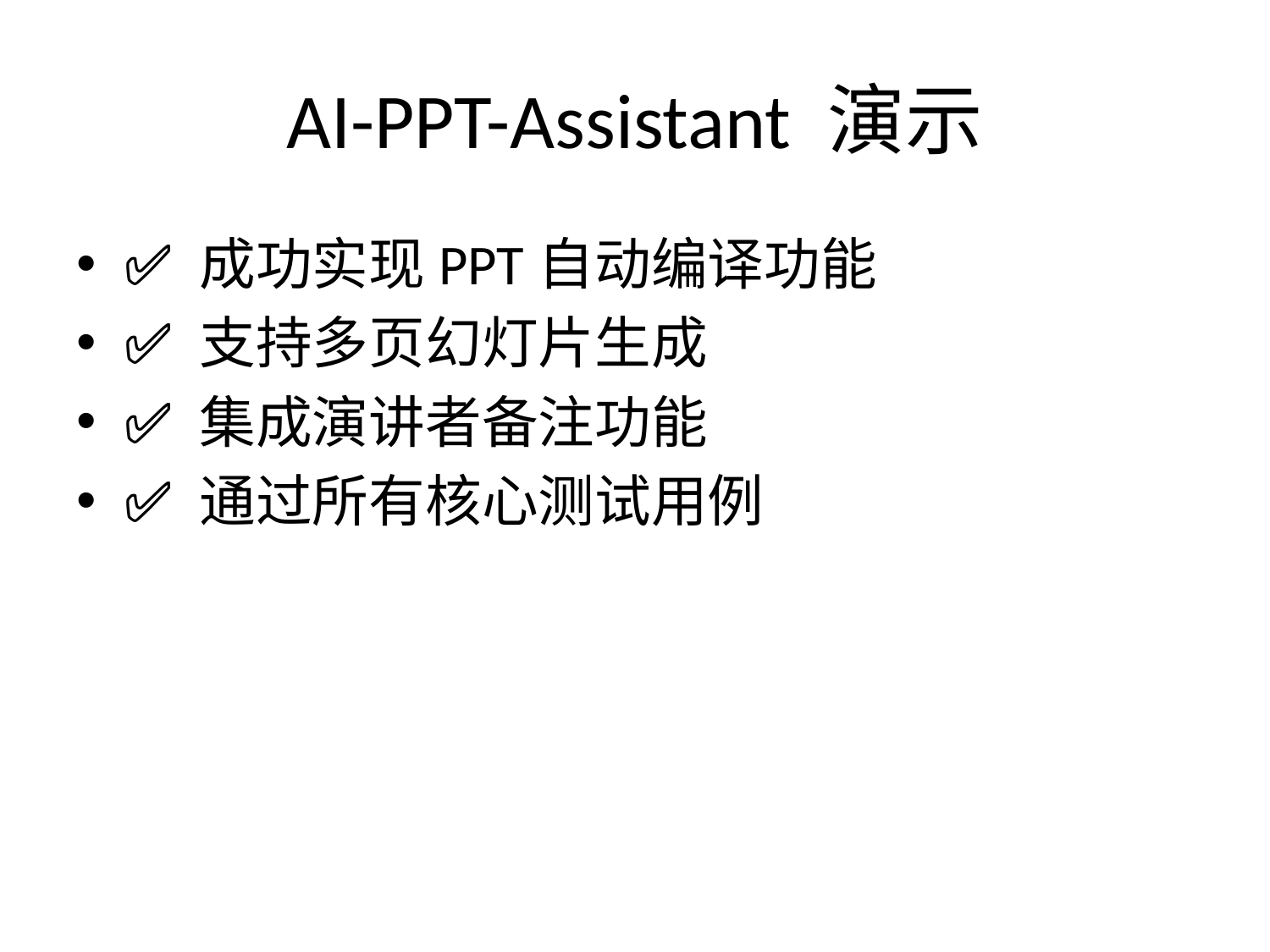

# AI-PPT-Assistant 演示
✅ 成功实现PPT自动编译功能
✅ 支持多页幻灯片生成
✅ 集成演讲者备注功能
✅ 通过所有核心测试用例